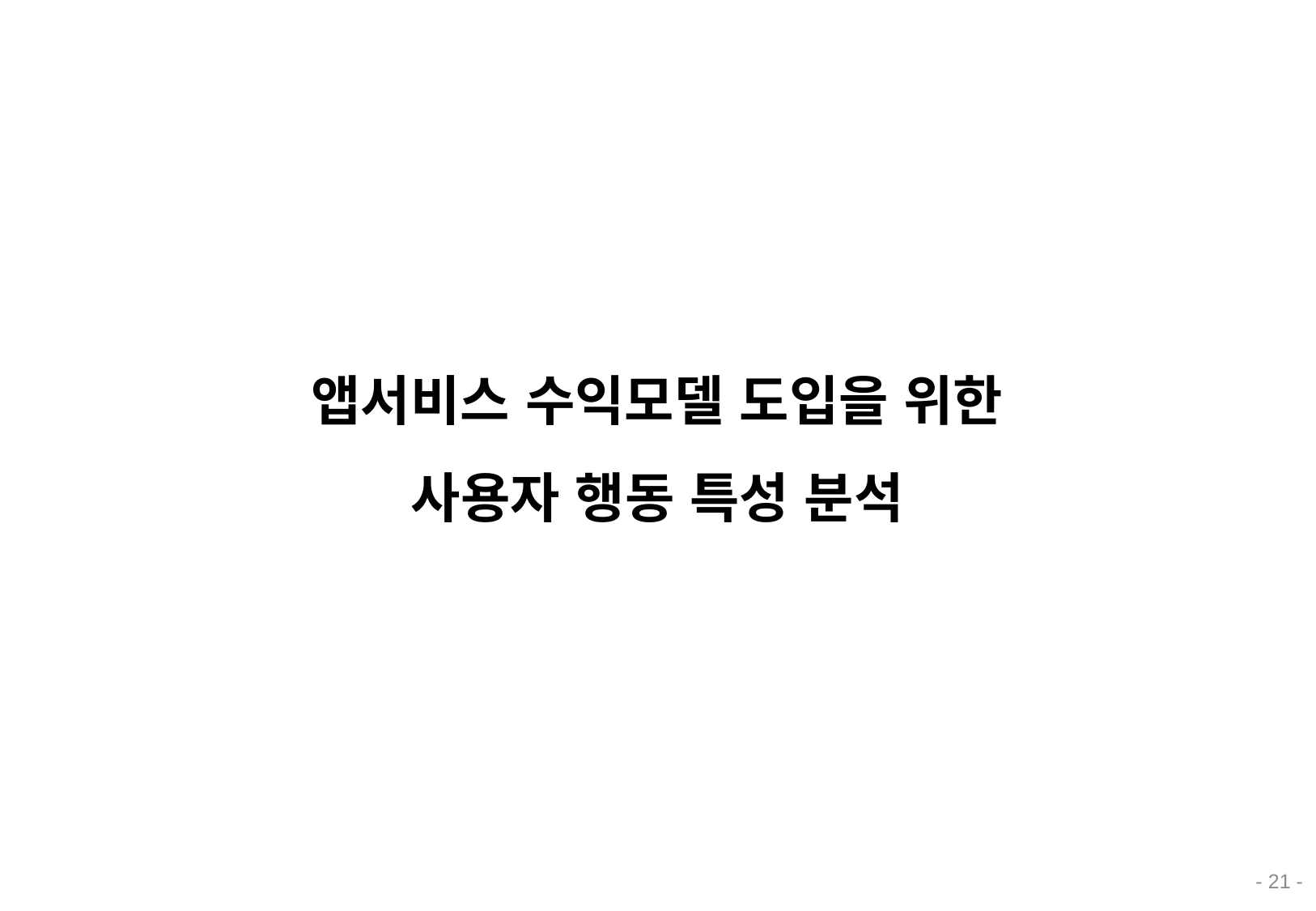

# 앱서비스 수익모델 도입을 위한 사용자 행동 특성 분석
- 21 -